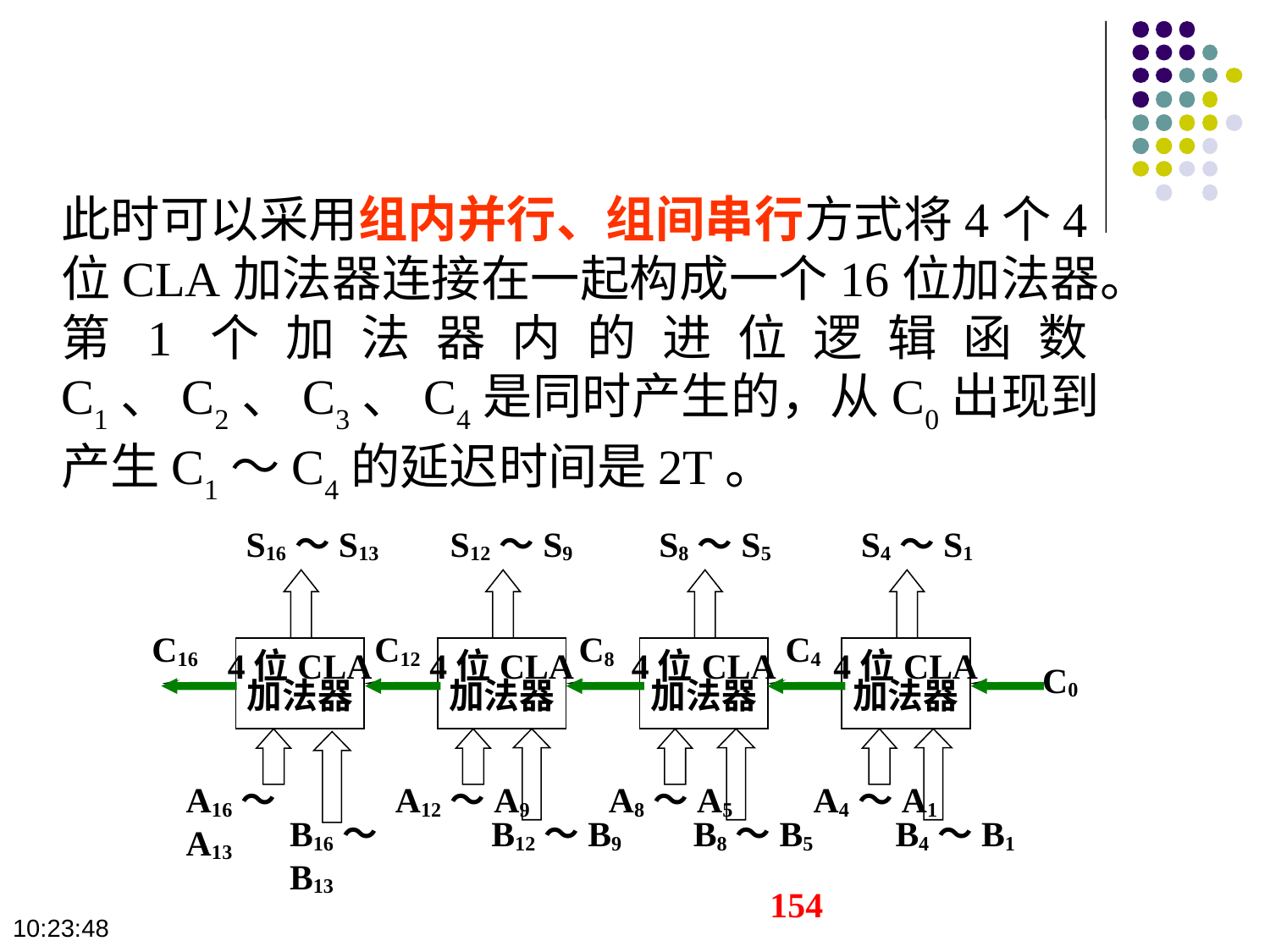

此时可以采用组内并行、组间串行方式将4个4位CLA加法器连接在一起构成一个16位加法器。第1个加法器内的进位逻辑函数C1、C2、C3、C4是同时产生的，从C0出现到产生C1～C4的延迟时间是2T。
S16～S13
S12～S9
S8～S5
S4～S1

C16
C12
C8
C4
4位CLA
加法器
4位CLA
加法器
4位CLA
加法器
4位CLA
加法器
C0

A16～A13
A12～A9
A8～A5
A4～A1
B16～B13
B12～B9
B8～B5
B4～B1

154
10:23:48